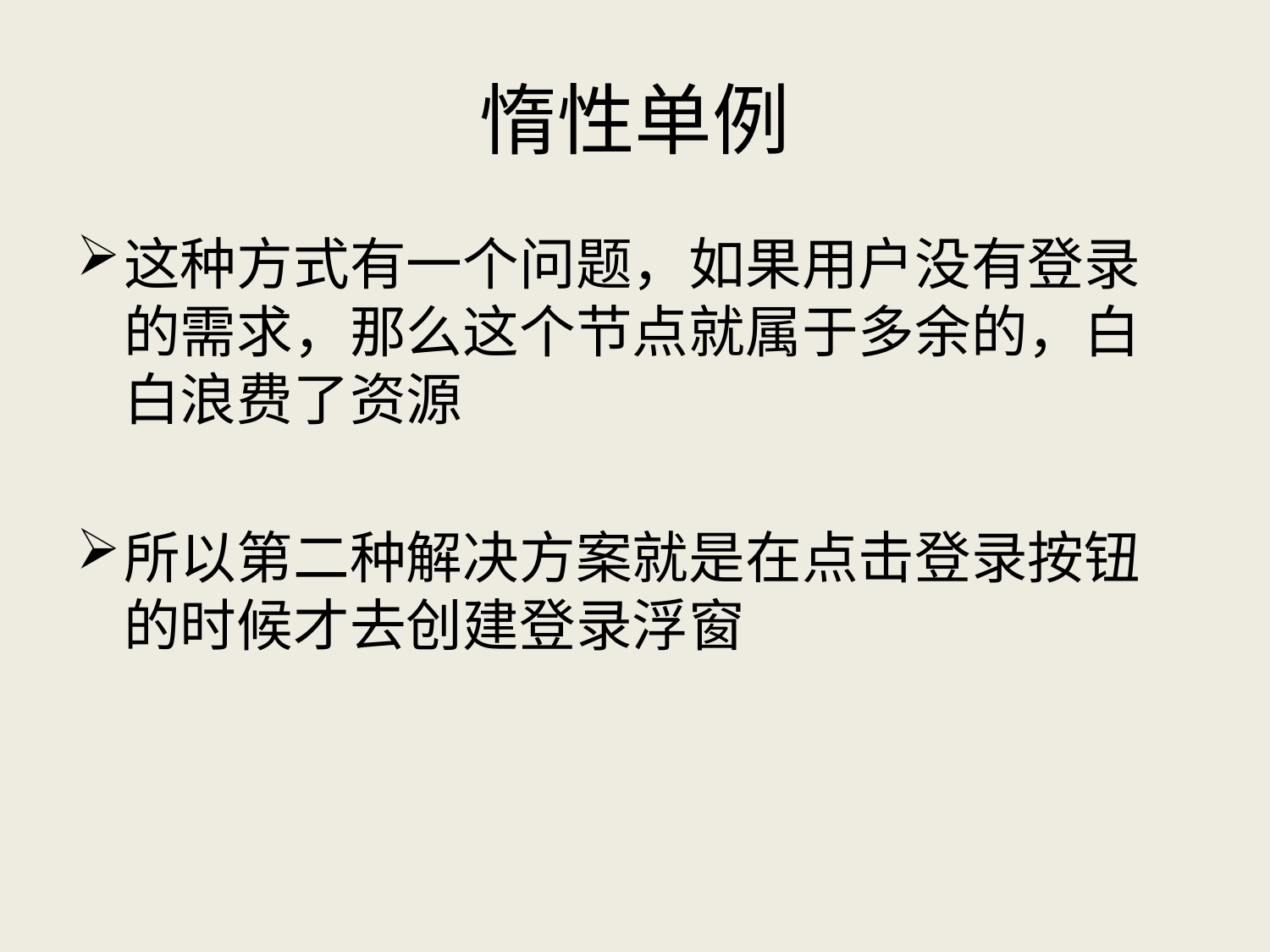

# 惰性单例
这种方式有一个问题，如果用户没有登录的需求，那么这个节点就属于多余的，白白浪费了资源

所以第二种解决方案就是在点击登录按钮的时候才去创建登录浮窗